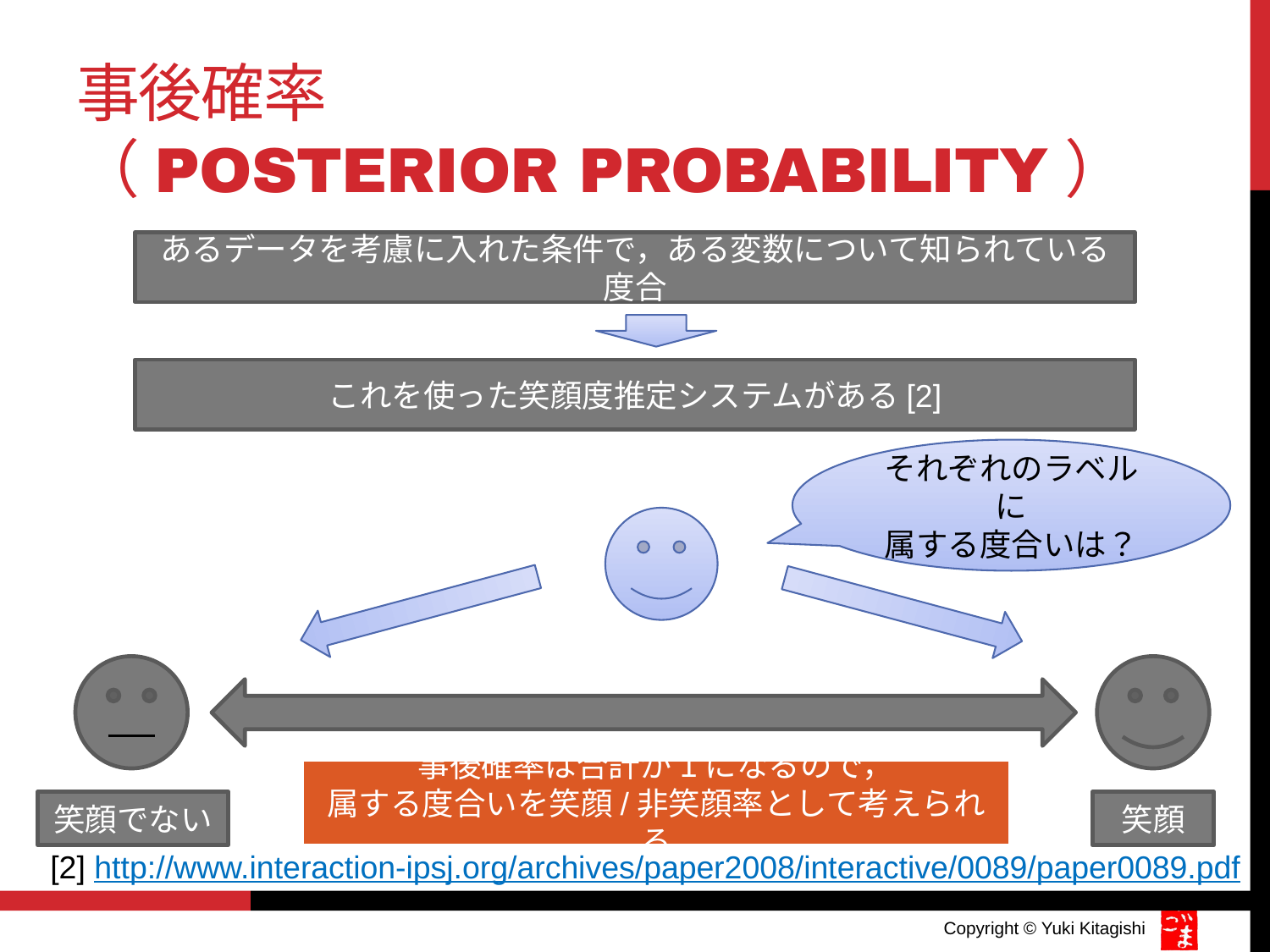

# 事後確率 （posterior Probability）
あるデータを考慮に入れた条件で，ある変数について知られている度合

これを使った笑顔度推定システムがある[2]
それぞれのラベルに
属する度合いは？

事後確率は合計が1になるので，
属する度合いを笑顔/非笑顔率として考えられる
笑顔でない
笑顔
[2] http://www.interaction-ipsj.org/archives/paper2008/interactive/0089/paper0089.pdf
Copyright © Yuki Kitagishi